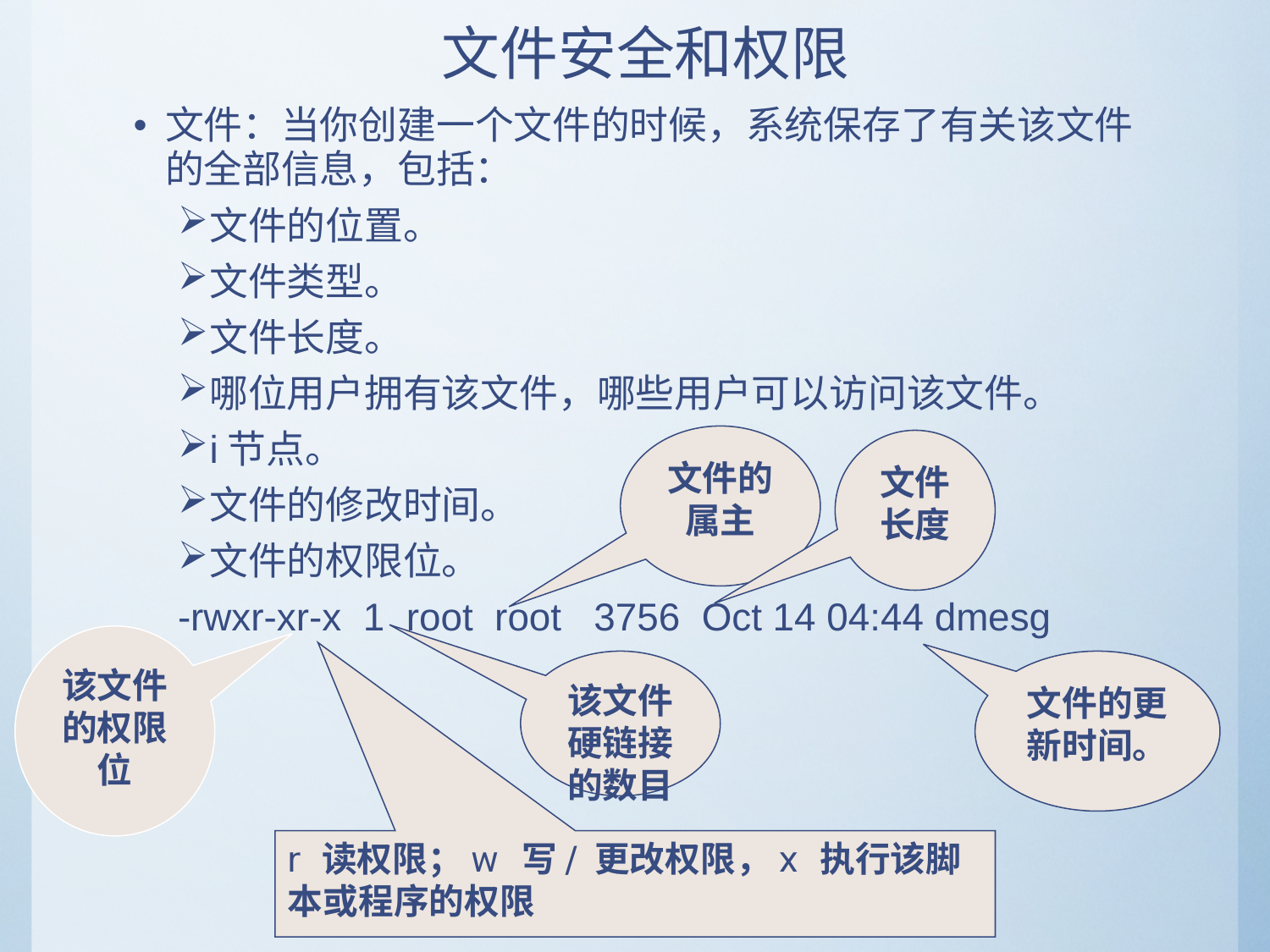

# 文件安全和权限
文件：当你创建一个文件的时候，系统保存了有关该文件的全部信息，包括：
文件的位置。
文件类型。
文件长度。
哪位用户拥有该文件，哪些用户可以访问该文件。
i节点。
文件的修改时间。
文件的权限位。
-rwxr-xr-x  1  root  root   3756  Oct 14 04:44 dmesg

文件的属主
文件长度
该文件的权限位
该文件硬链接的数目
文件的更新时间。
r 读权限；w 写/更改权限，x 执行该脚本或程序的权限